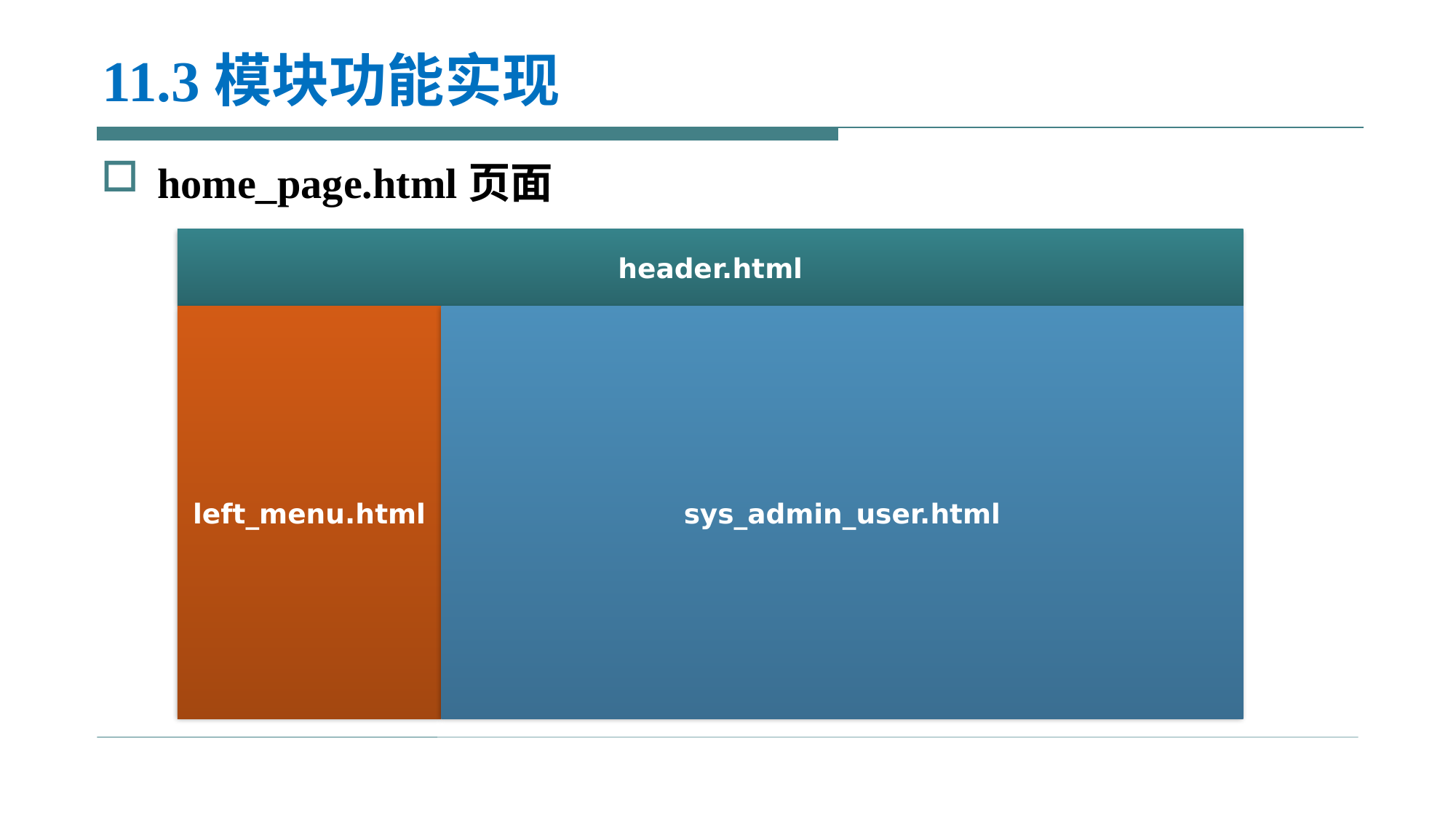

# 11.3模块功能实现
home_page.html页面
header.html
left_menu.html
sys_admin_user.html
12